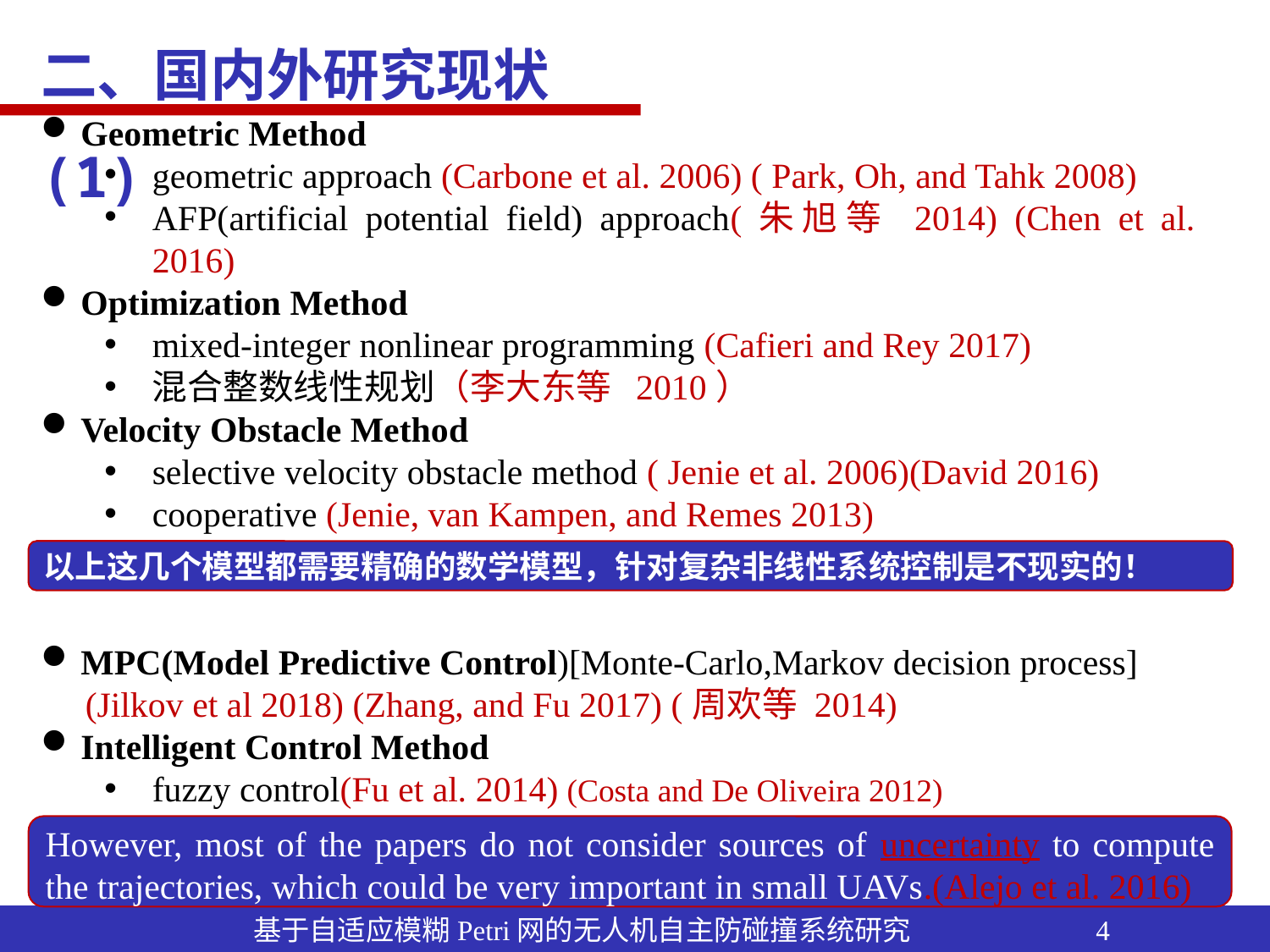

二、国内外研究现状(1)

Geometric Method
geometric approach (Carbone et al. 2006) ( Park, Oh, and Tahk 2008)
AFP(artificial potential field) approach(朱旭等 2014) (Chen et al. 2016)
Optimization Method
mixed-integer nonlinear programming (Cafieri and Rey 2017)
混合整数线性规划（李大东等  2010）
Velocity Obstacle Method
selective velocity obstacle method ( Jenie et al. 2006)(David 2016)
cooperative (Jenie, van Kampen, and Remes 2013)
non-cooperative (Jenie et al. 2014)

MPC(Model Predictive Control)[Monte-Carlo,Markov decision process]
     (Jilkov et al 2018) (Zhang, and Fu 2017) (周欢等 2014)
Intelligent Control Method
fuzzy control(Fu et al. 2014) (Costa and De Oliveira 2012)
neural network control(Chen et al. 2014)
以上这几个模型都需要精确的数学模型，针对复杂非线性系统控制是不现实的！

However, most of the papers do not consider sources of uncertainty to compute the trajectories, which could be very important in small UAVs.(Alejo et al. 2016)

                                     基于自适应模糊Petri网的无人机自主防碰撞系统研究                            4